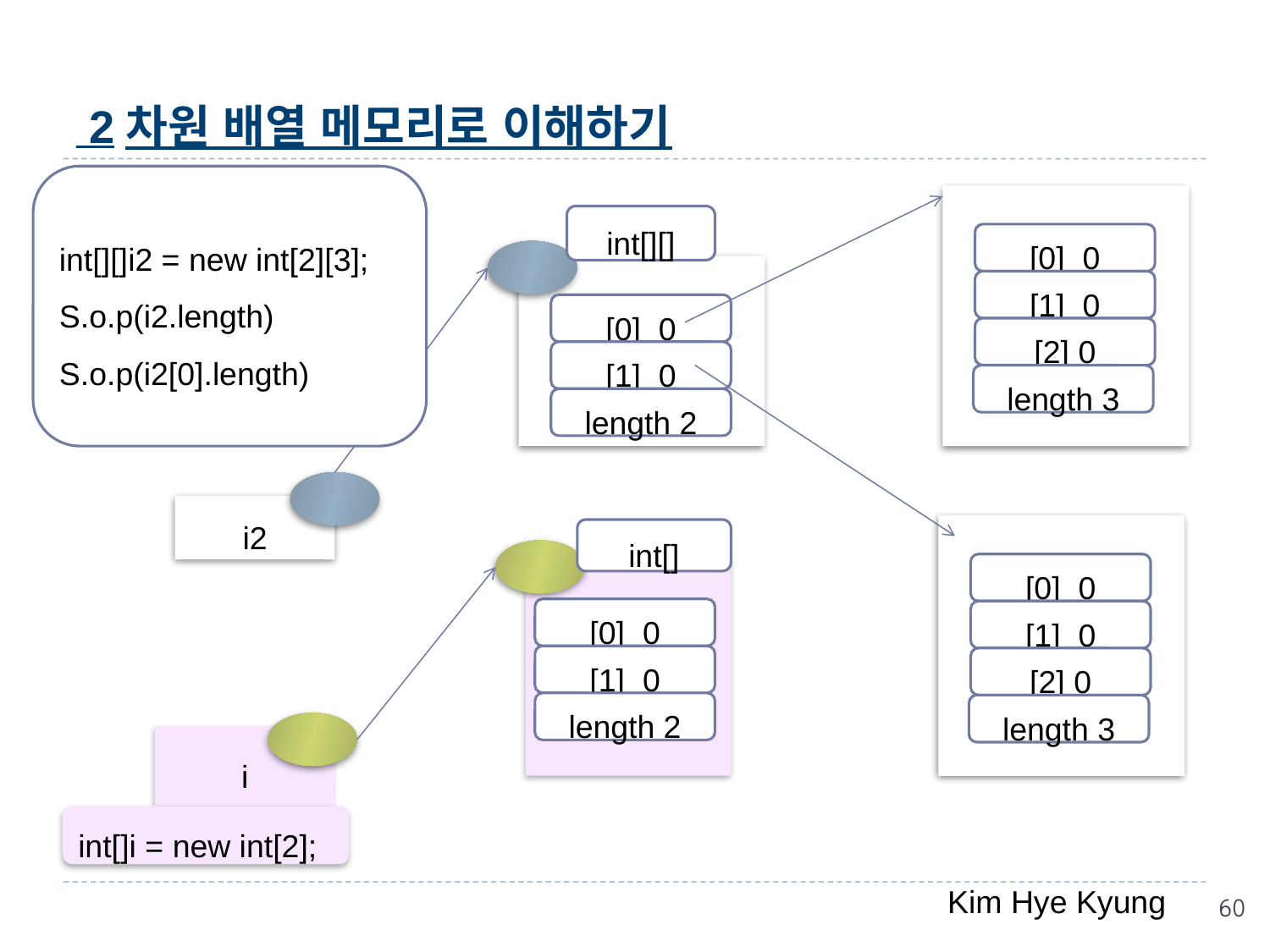

# 2차원 배열 메모리로 이해하기
int[][]i2 = new int[2][3];
S.o.p(i2.length)
S.o.p(i2[0].length)

int[][]
[0]  0

[1]  0
[0]  0
[2] 0
[1]  0
length 3
length 2

i2

int[]

[0]  0

[0]  0
[1]  0
[1]  0
[2] 0
length 2
length 3

i
int[]i = new int[2];
60